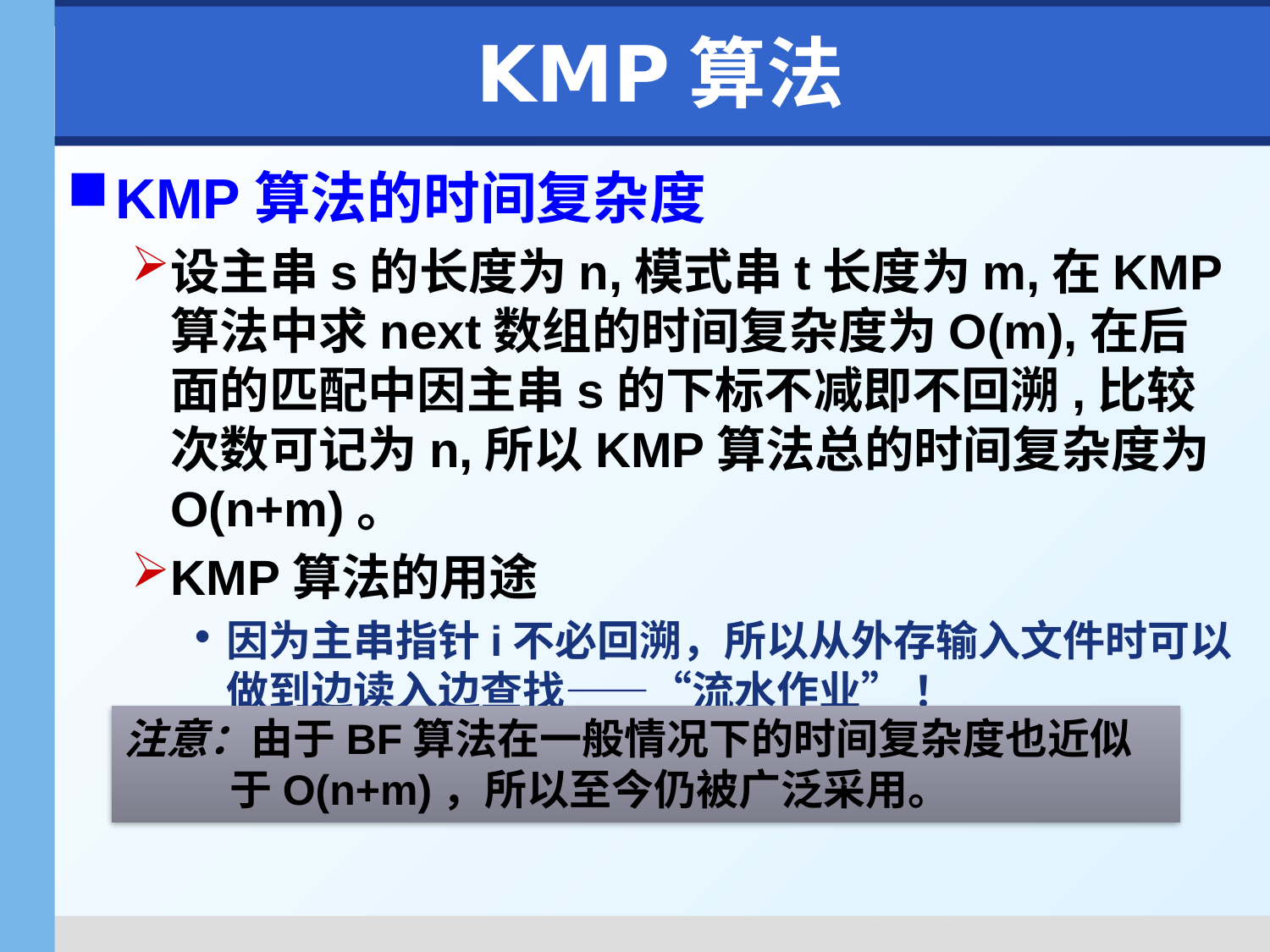

# KMP算法
KMP算法的时间复杂度
设主串s的长度为n,模式串t长度为m,在KMP算法中求next数组的时间复杂度为O(m),在后面的匹配中因主串s的下标不减即不回溯,比较次数可记为n,所以KMP算法总的时间复杂度为O(n+m)。
KMP算法的用途
因为主串指针i不必回溯，所以从外存输入文件时可以做到边读入边查找——“流水作业” ！

注意：由于BF算法在一般情况下的时间复杂度也近似于O(n+m)，所以至今仍被广泛采用。